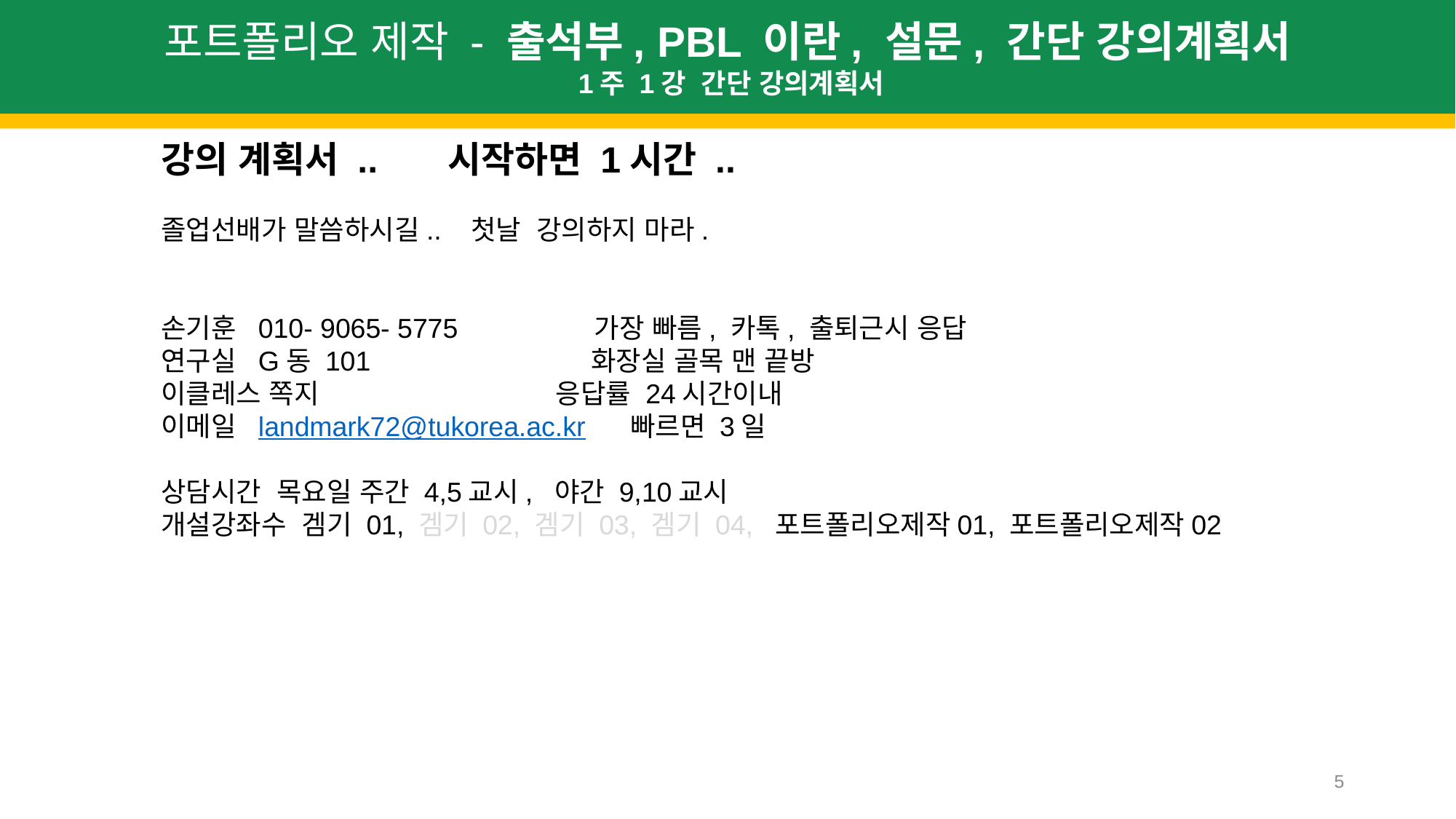

포트폴리오 제작 - 출석부, PBL 이란, 설문, 간단 강의계획서
 1주 1강  간단 강의계획서
강의 계획서 ..      시작하면 1시간 ..

졸업선배가 말씀하시길..   첫날  강의하지 마라.

손기훈  010- 9065- 5775                 가장 빠름, 카톡, 출퇴근시 응답
연구실  G동 101                            화장실 골목 맨 끝방
이클레스 쪽지                               응답률 24시간이내
이메일  landmark72@tukorea.ac.kr     빠르면 3일

상담시간  목요일 주간 4,5교시,  야간 9,10교시
개설강좌수  겜기 01, 겜기 02, 겜기 03, 겜기 04,  포트폴리오제작01, 포트폴리오제작02

5